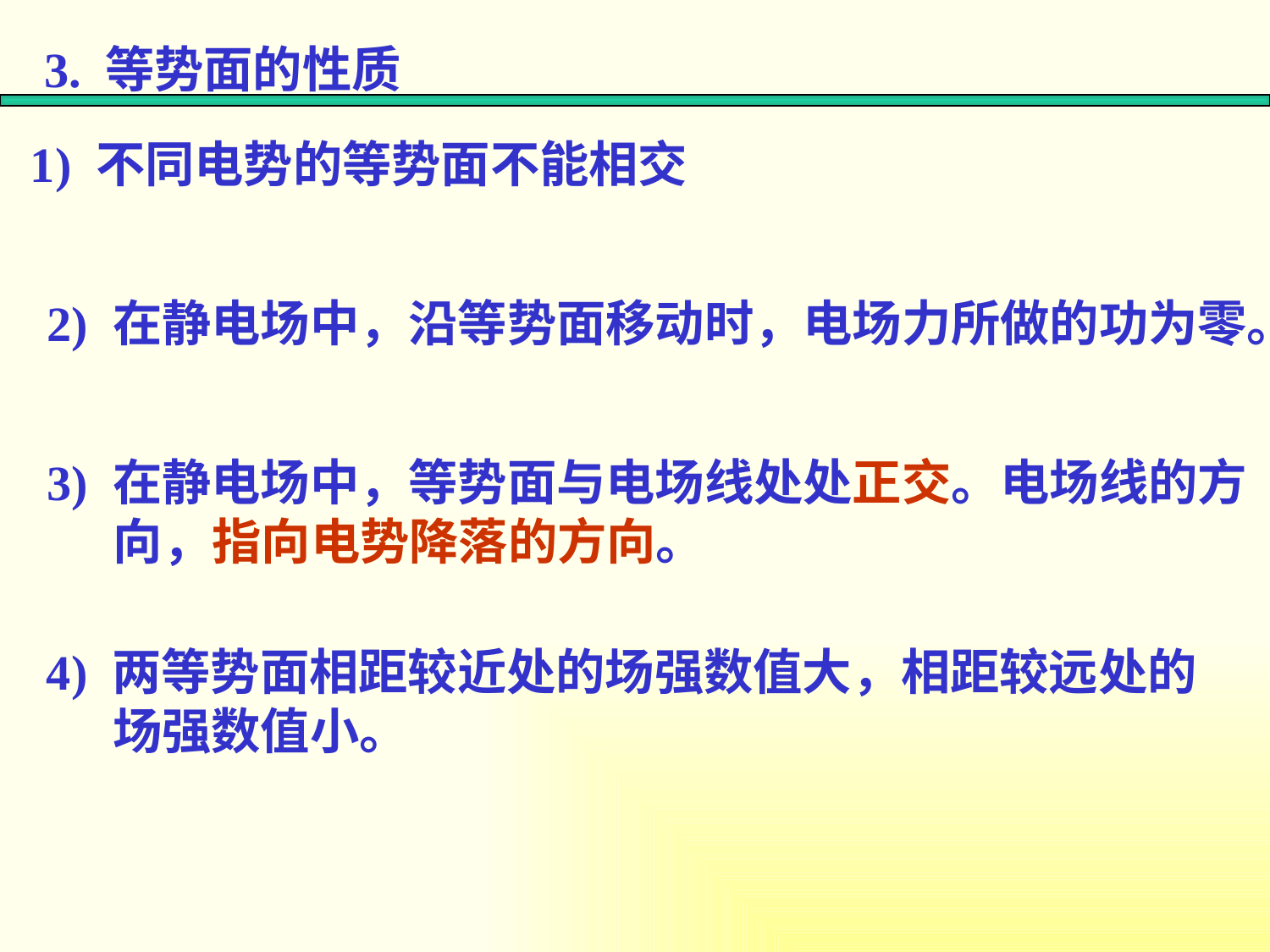

3. 等势面的性质

1) 不同电势的等势面不能相交
2) 在静电场中，沿等势面移动时，电场力所做的功为零。
3) 在静电场中，等势面与电场线处处正交。电场线的方向，指向电势降落的方向。
4) 两等势面相距较近处的场强数值大，相距较远处的场强数值小。